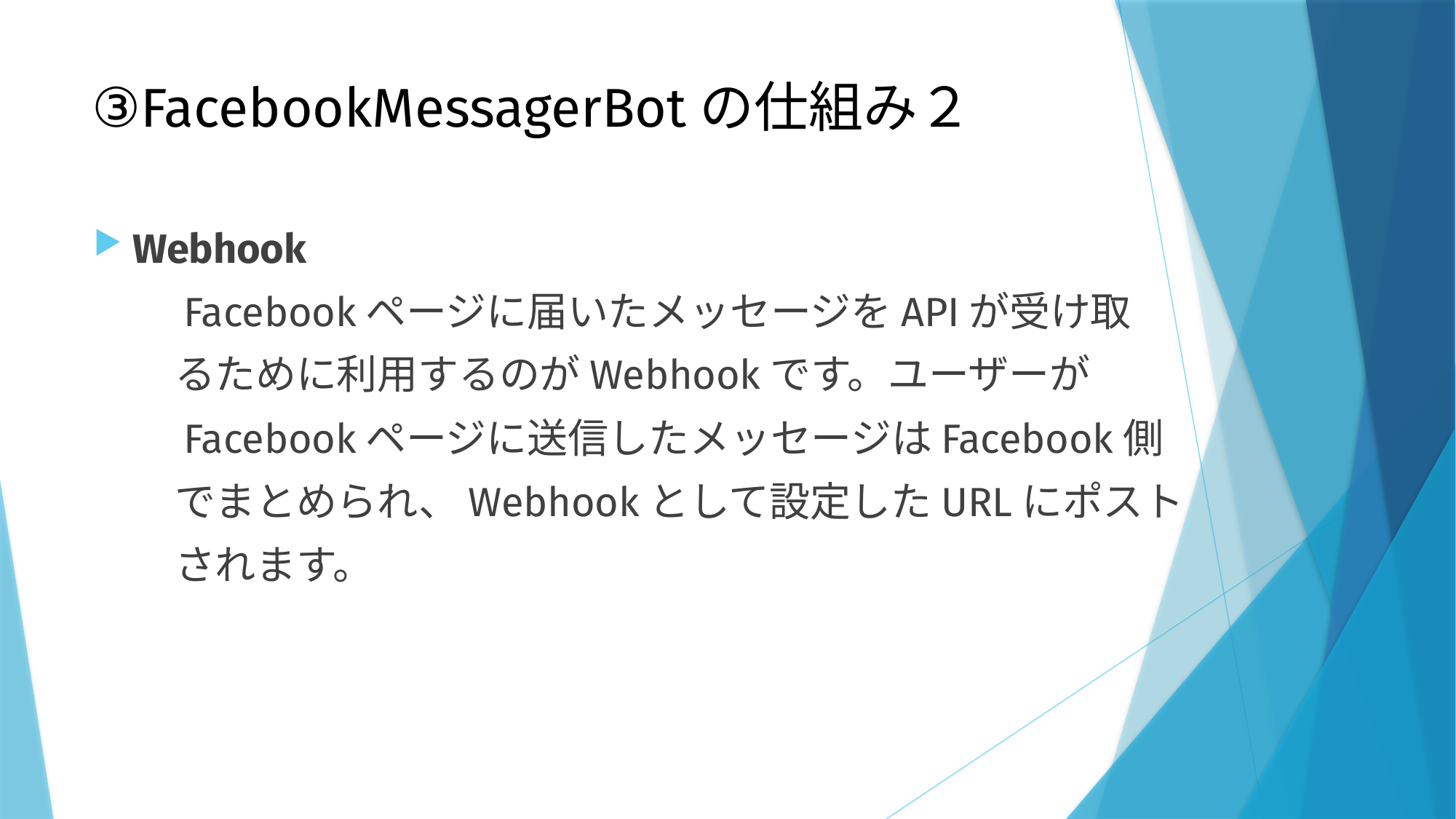

# ③FacebookMessagerBotの仕組み２
Webhook
　　Facebookページに届いたメッセージをAPIが受け取
　　るために利用するのがWebhookです。ユーザーが
　　Facebookページに送信したメッセージはFacebook側
　　でまとめられ、Webhookとして設定したURLにポスト
　　されます。